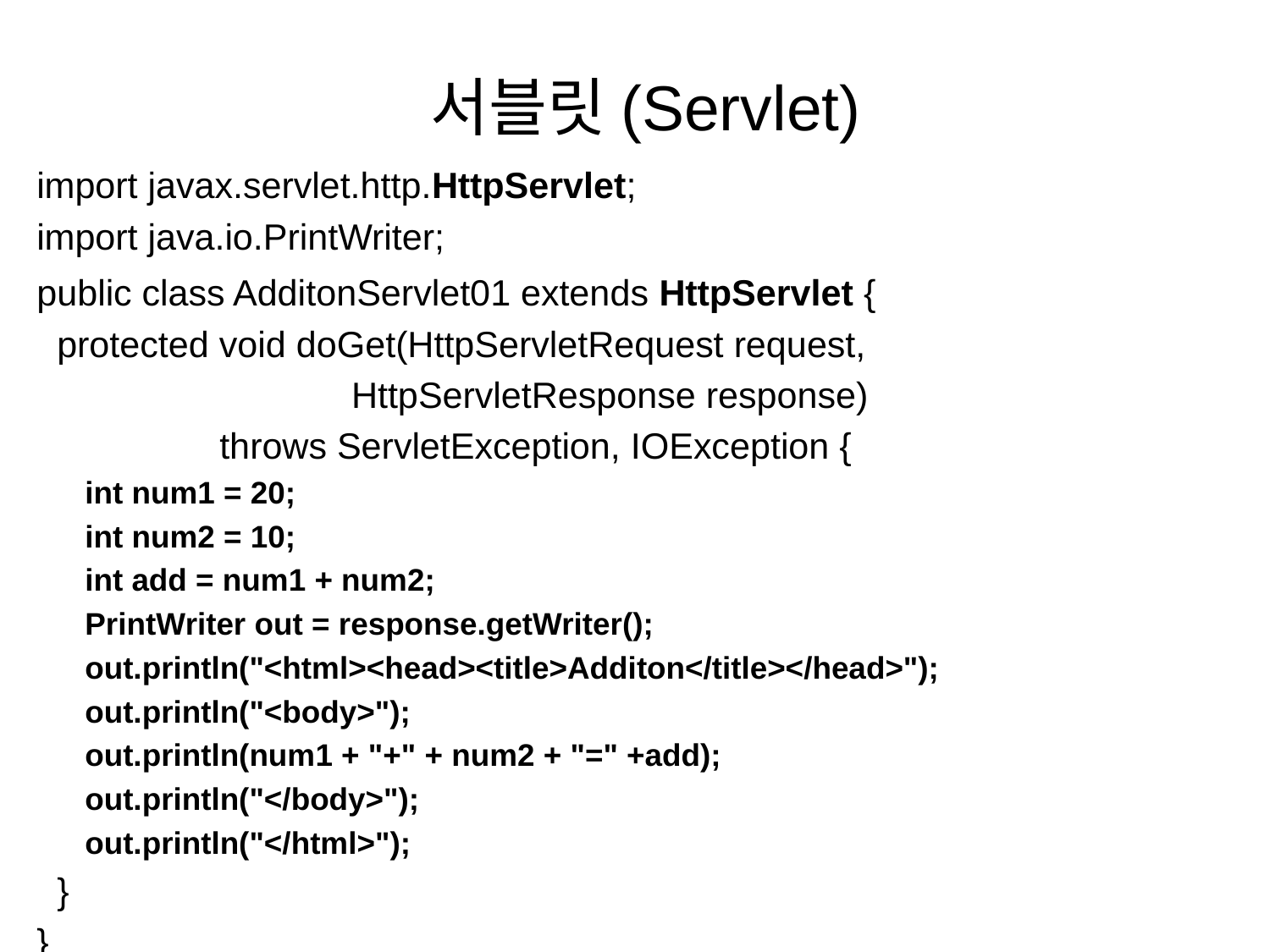

# 서블릿(Servlet)
import javax.servlet.http.HttpServlet;
import java.io.PrintWriter;

public class AdditonServlet01 extends HttpServlet {
  protected void doGet(HttpServletRequest request,
                               HttpServletResponse response)
                  throws ServletException, IOException {
int num1 = 20;
int num2 = 10;
int add = num1 + num2;
PrintWriter out = response.getWriter();
out.println("<html><head><title>Additon</title></head>");
out.println("<body>");
out.println(num1 + "+" + num2 + "=" +add);
out.println("</body>");
out.println("</html>");
  }
}